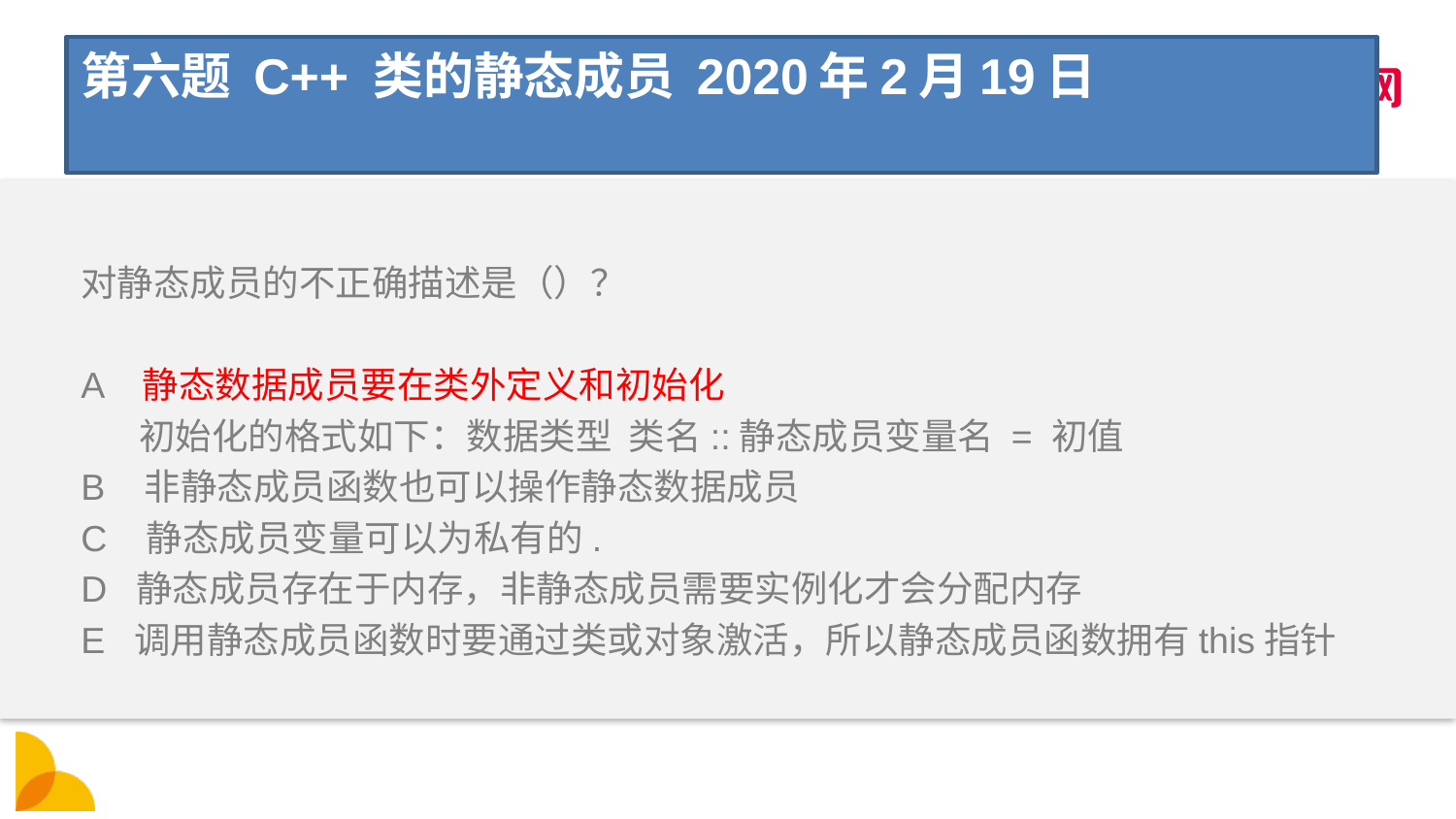

# 第六题 C++ 类的静态成员 2020年2月19日
对静态成员的不正确描述是（）？

A   静态数据成员要在类外定义和初始化
      初始化的格式如下：数据类型  类名::静态成员变量名 = 初值
B   非静态成员函数也可以操作静态数据成员
C   静态成员变量可以为私有的.
D  静态成员存在于内存，非静态成员需要实例化才会分配内存
E  调用静态成员函数时要通过类或对象激活，所以静态成员函数拥有this指针